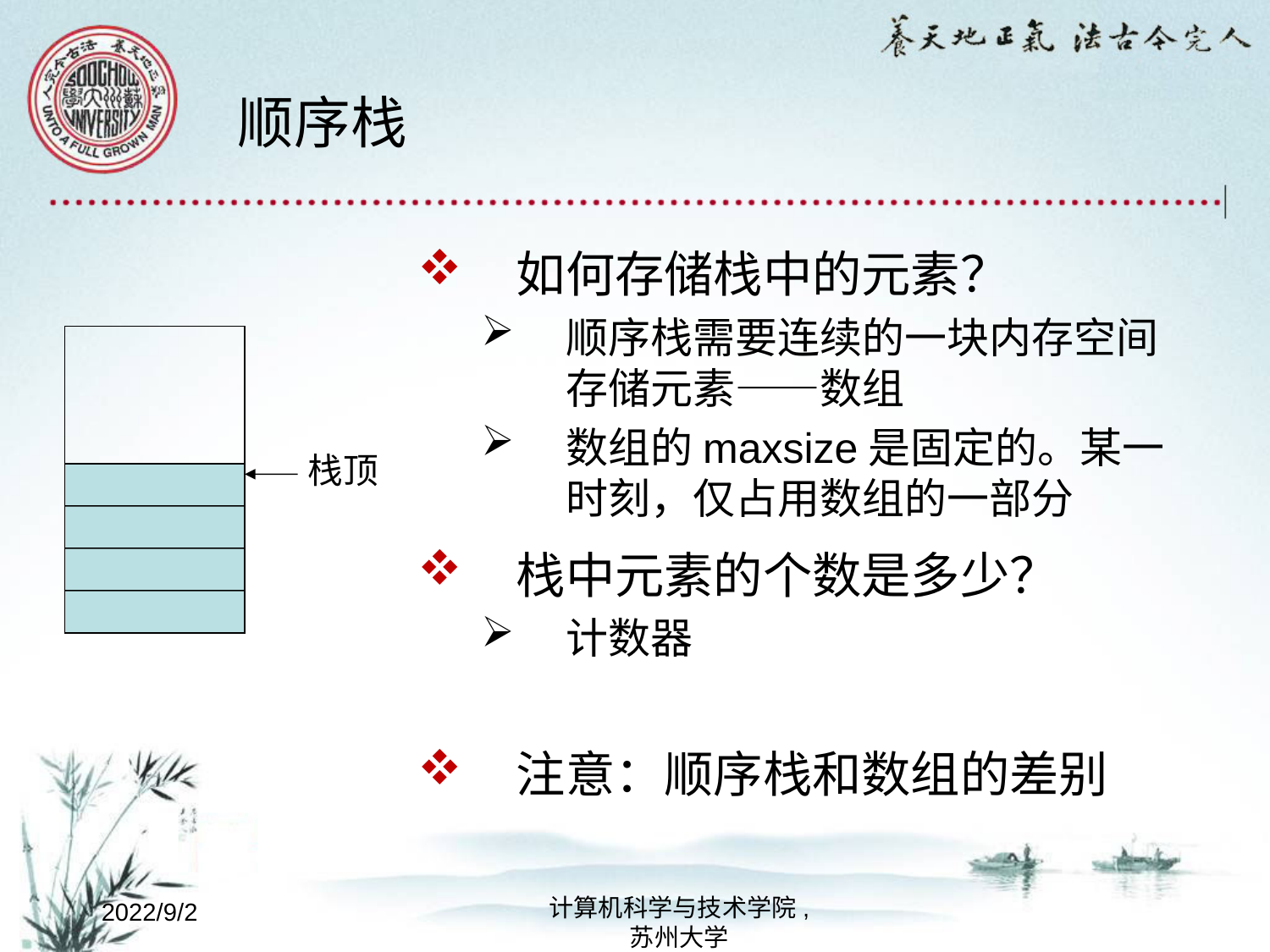

# 顺序栈
如何存储栈中的元素？
顺序栈需要连续的一块内存空间存储元素——数组
数组的maxsize是固定的。某一时刻，仅占用数组的一部分
栈中元素的个数是多少？
计数器

注意：顺序栈和数组的差别

栈顶

计算机科学与技术学院,
苏州大学
2022/9/2